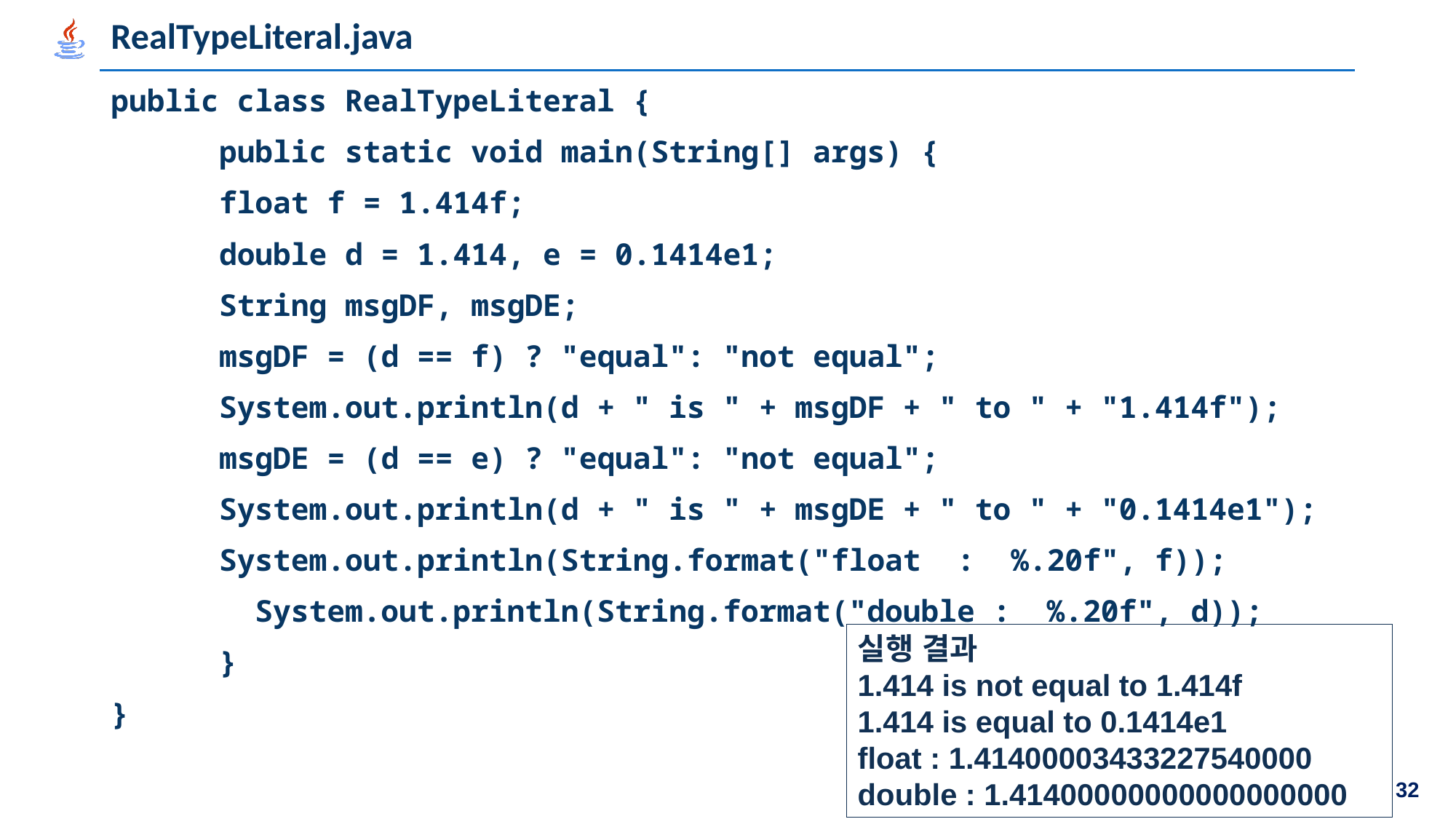

# RealTypeLiteral.java
public class RealTypeLiteral {
	public static void main(String[] args) {
		float f = 1.414f;
		double d = 1.414, e = 0.1414e1;
		String msgDF, msgDE;
		msgDF = (d == f) ? "equal": "not equal";
		System.out.println(d + " is " + msgDF + " to " + "1.414f");
		msgDE = (d == e) ? "equal": "not equal";
		System.out.println(d + " is " + msgDE + " to " + "0.1414e1");
		System.out.println(String.format("float  :  %.20f", f));
        System.out.println(String.format("double :  %.20f", d));
	}
}
실행 결과
1.414 is not equal to 1.414f
1.414 is equal to 0.1414e1
float : 1.41400003433227540000
double : 1.41400000000000000000
32